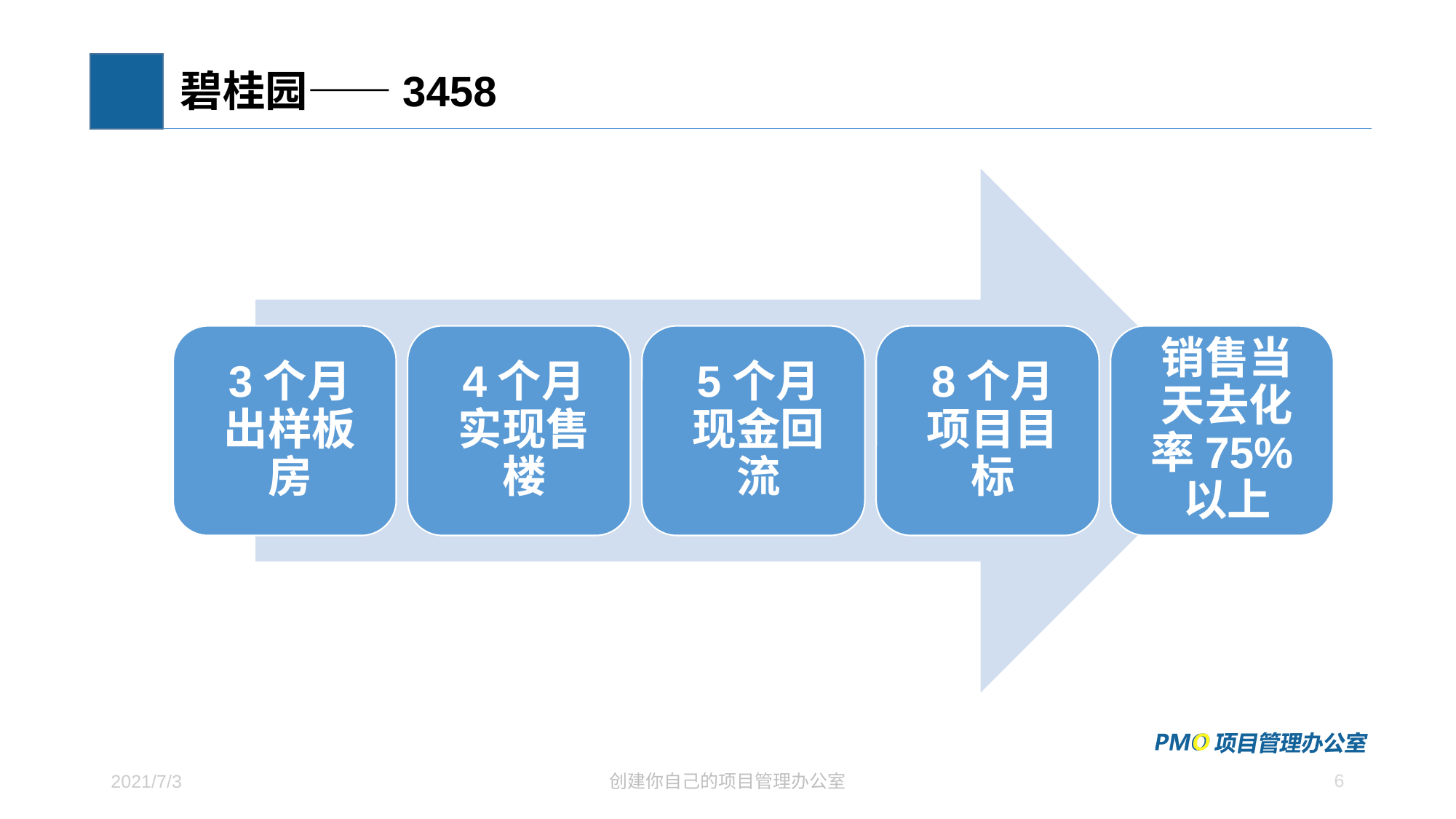

# 碧桂园——3458
3个月出样板房
4个月实现售楼
5个月现金回流
8个月项目目标
销售当天去化率75%以上
6
2021/7/3
创建你自己的项目管理办公室